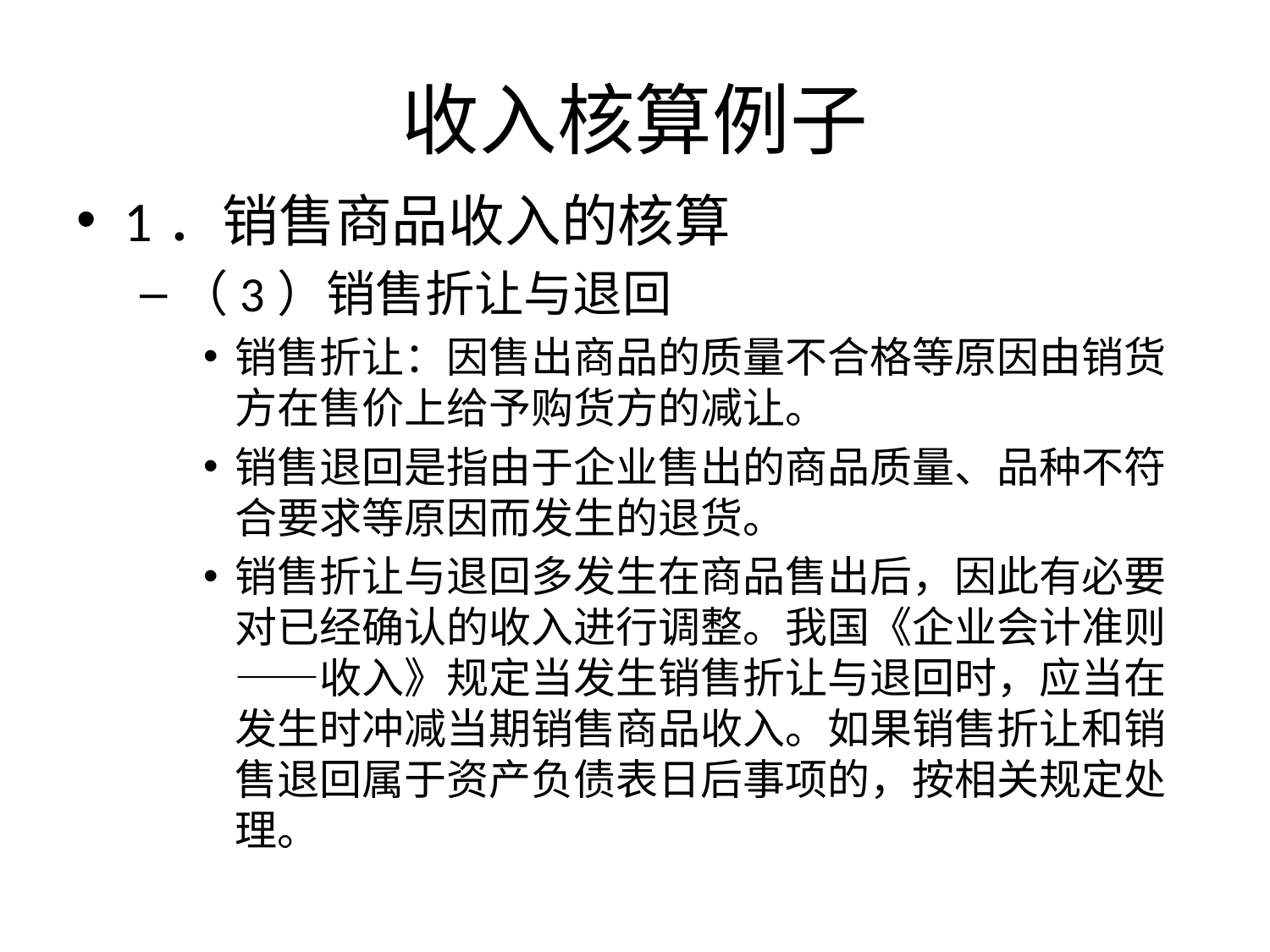

# 收入核算例子
1．销售商品收入的核算
（3）销售折让与退回
销售折让：因售出商品的质量不合格等原因由销货方在售价上给予购货方的减让。
销售退回是指由于企业售出的商品质量、品种不符合要求等原因而发生的退货。
销售折让与退回多发生在商品售出后，因此有必要对已经确认的收入进行调整。我国《企业会计准则——收入》规定当发生销售折让与退回时，应当在发生时冲减当期销售商品收入。如果销售折让和销售退回属于资产负债表日后事项的，按相关规定处理。